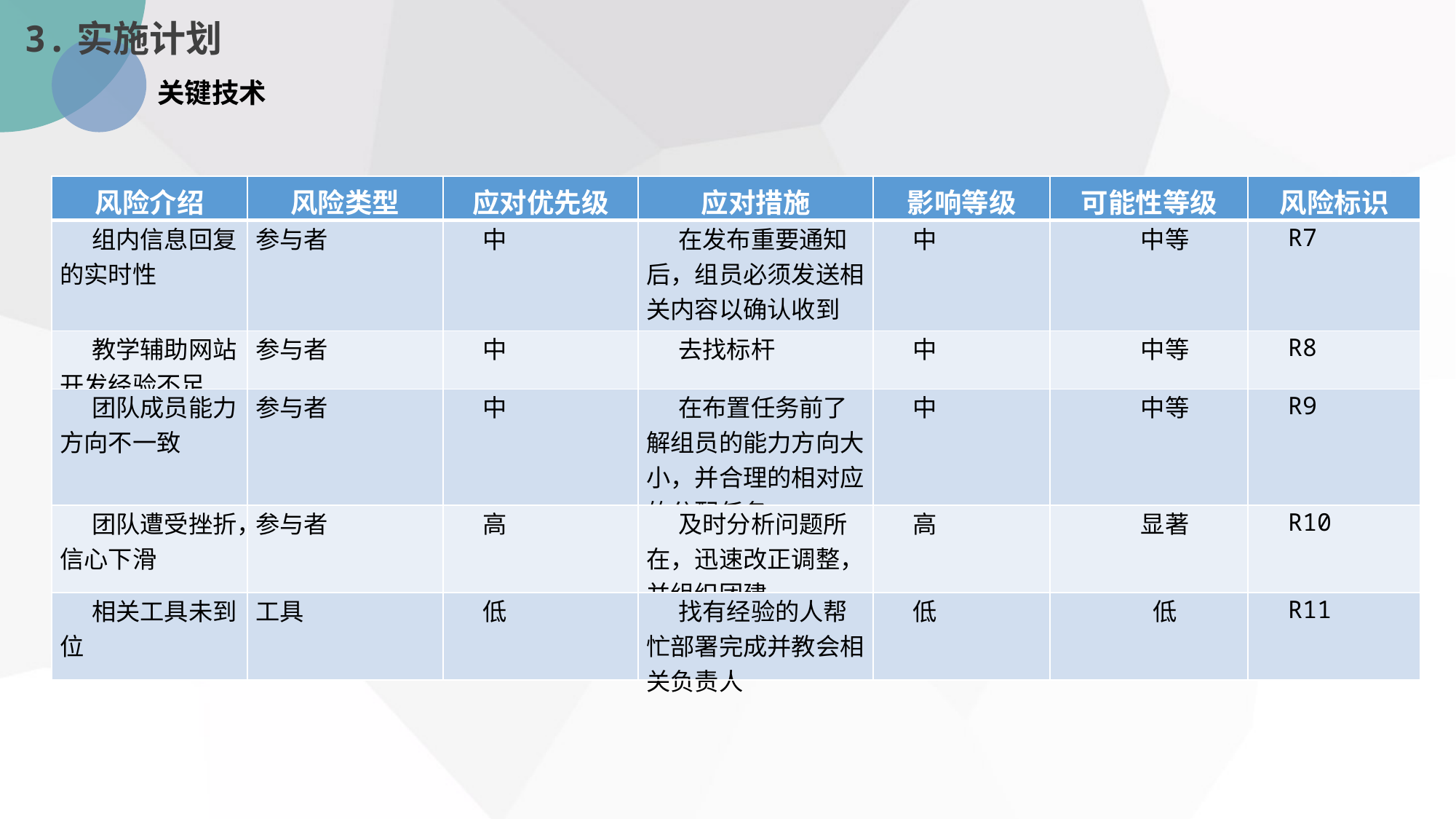

3.实施计划

关键技术
| 风险介绍 | 风险类型 | 应对优先级 | 应对措施 | 影响等级 | 可能性等级 | 风险标识 |
| --- | --- | --- | --- | --- | --- | --- |
| 组内信息回复的实时性 | 参与者 | 中 | 在发布重要通知后，组员必须发送相关内容以确认收到 | 中 | 中等 | R7 |
| 教学辅助网站开发经验不足 | 参与者 | 中 | 去找标杆 | 中 | 中等 | R8 |
| 团队成员能力方向不一致 | 参与者 | 中 | 在布置任务前了解组员的能力方向大小，并合理的相对应的分配任务 | 中 | 中等 | R9 |
| 团队遭受挫折，信心下滑 | 参与者 | 高 | 及时分析问题所在，迅速改正调整，并组织团建 | 高 | 显著 | R10 |
| 相关工具未到位 | 工具 | 低 | 找有经验的人帮忙部署完成并教会相关负责人 | 低 | 低 | R11 |